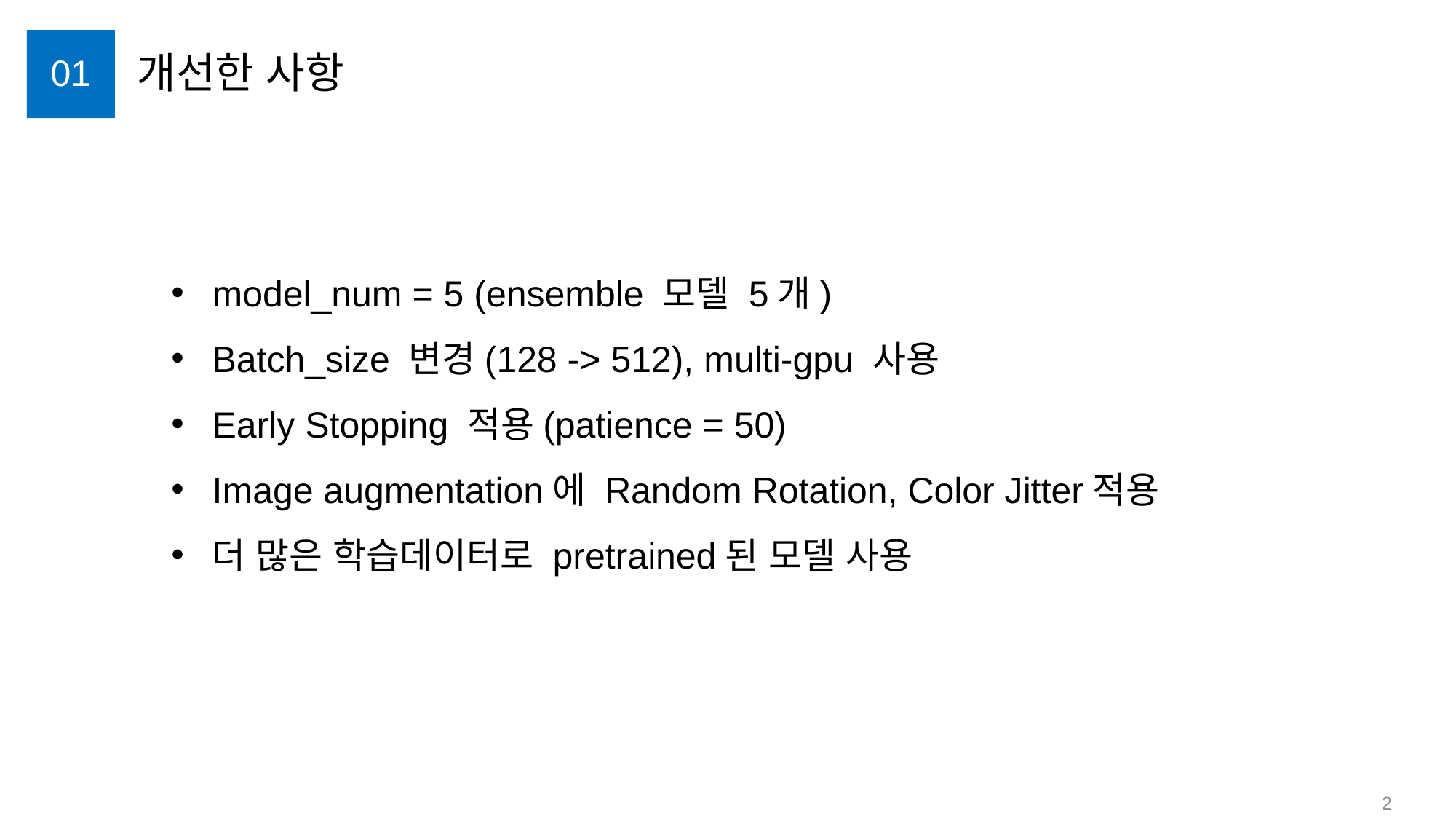

01
# 개선한 사항
model_num = 5 (ensemble 모델 5개)
Batch_size 변경(128 -> 512), multi-gpu 사용
Early Stopping 적용(patience = 50)
Image augmentation에 Random Rotation, Color Jitter적용
더 많은 학습데이터로 pretrained된 모델 사용
2